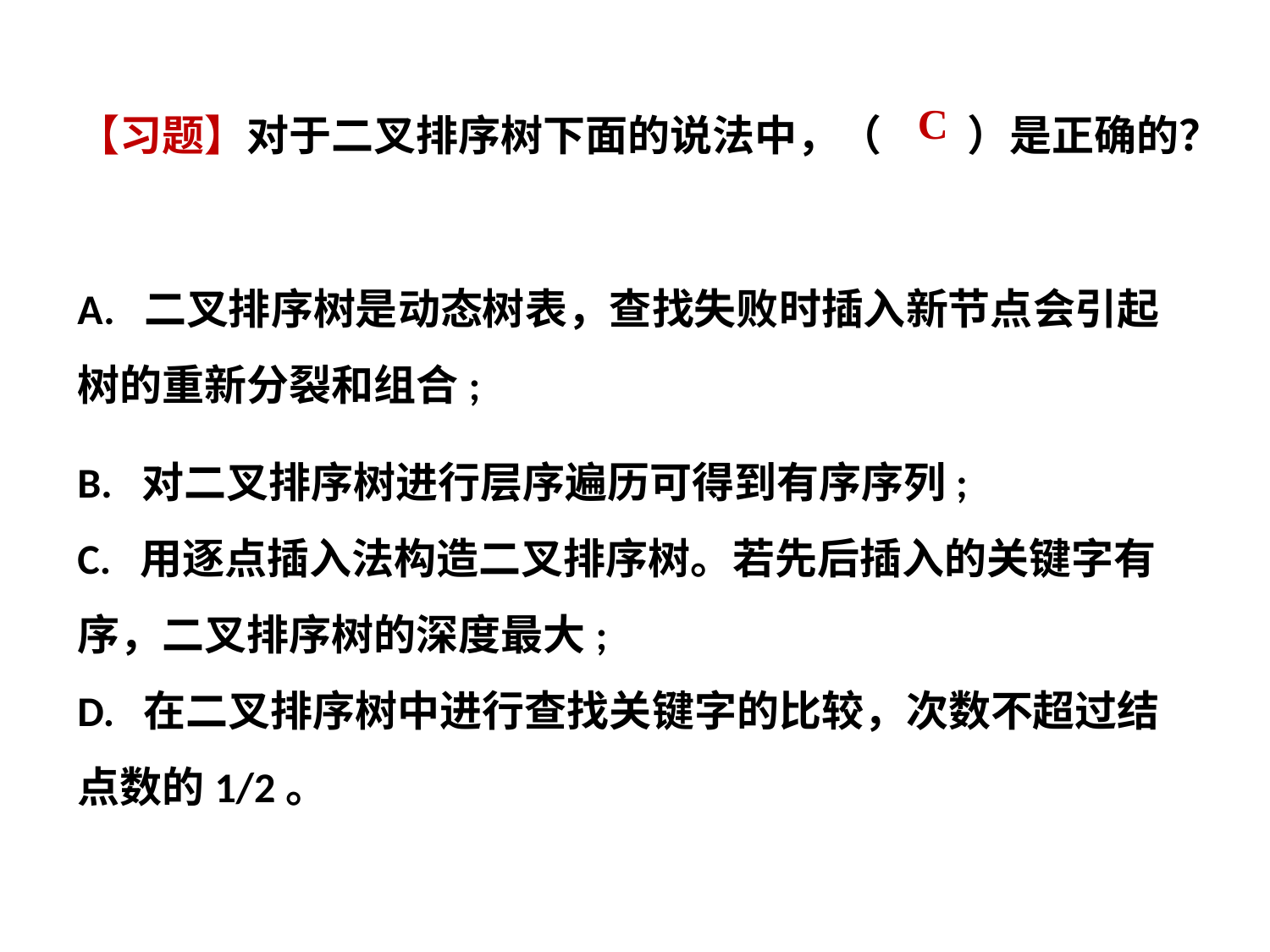

【习题】对于二叉排序树下面的说法中，（         ）是正确的？
A.  二叉排序树是动态树表，查找失败时插入新节点会引起树的重新分裂和组合;
B.  对二叉排序树进行层序遍历可得到有序序列;
C.  用逐点插入法构造二叉排序树。若先后插入的关键字有序，二叉排序树的深度最大;
D.  在二叉排序树中进行查找关键字的比较，次数不超过结点数的1/2。
C